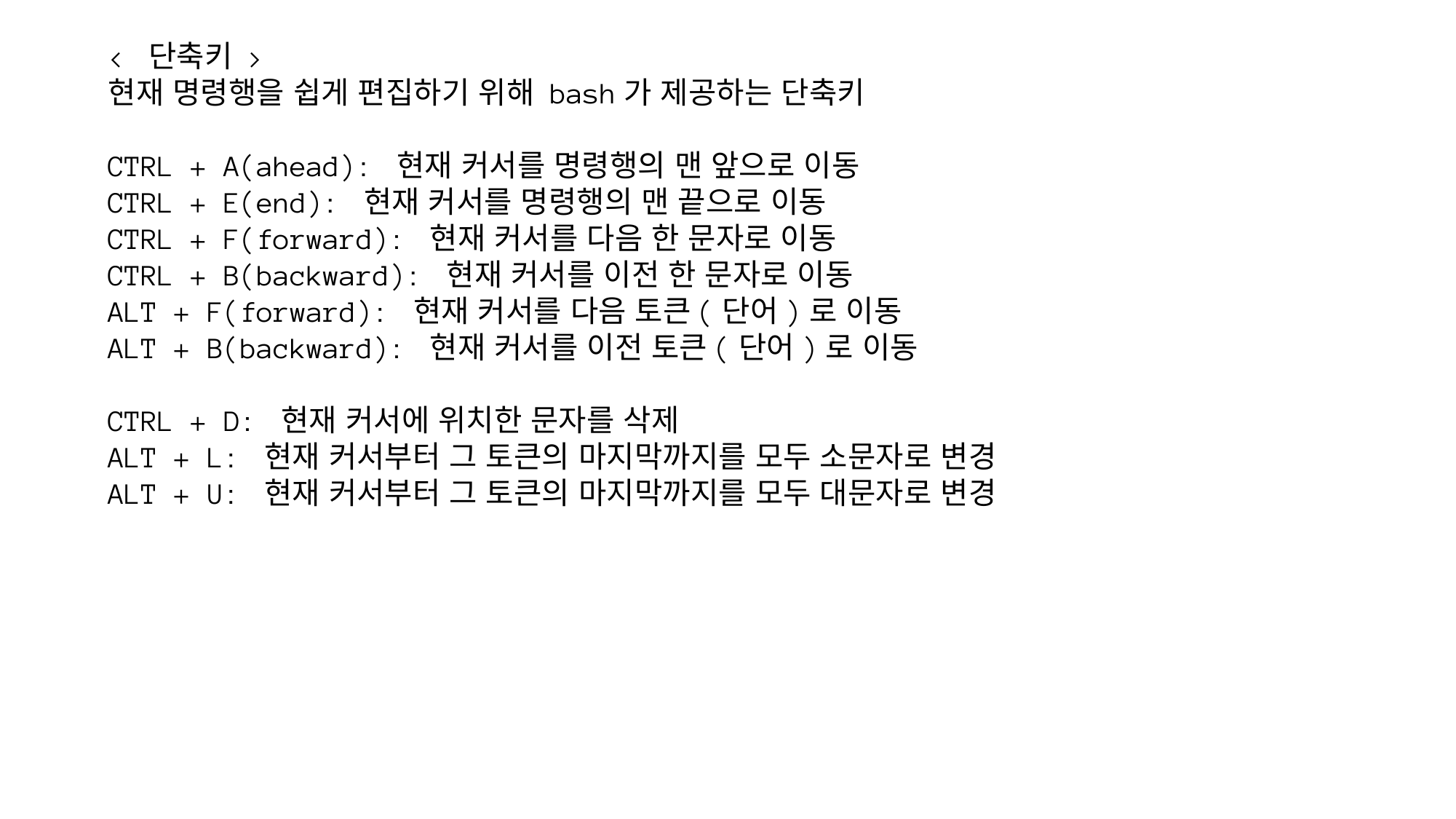

< 단축키 >
현재 명령행을 쉽게 편집하기 위해 bash가 제공하는 단축키

CTRL + A(ahead): 현재 커서를 명령행의 맨 앞으로 이동
CTRL + E(end): 현재 커서를 명령행의 맨 끝으로 이동
CTRL + F(forward): 현재 커서를 다음 한 문자로 이동
CTRL + B(backward): 현재 커서를 이전 한 문자로 이동
ALT + F(forward): 현재 커서를 다음 토큰(단어)로 이동
ALT + B(backward): 현재 커서를 이전 토큰(단어)로 이동

CTRL + D: 현재 커서에 위치한 문자를 삭제
ALT + L: 현재 커서부터 그 토큰의 마지막까지를 모두 소문자로 변경
ALT + U: 현재 커서부터 그 토큰의 마지막까지를 모두 대문자로 변경